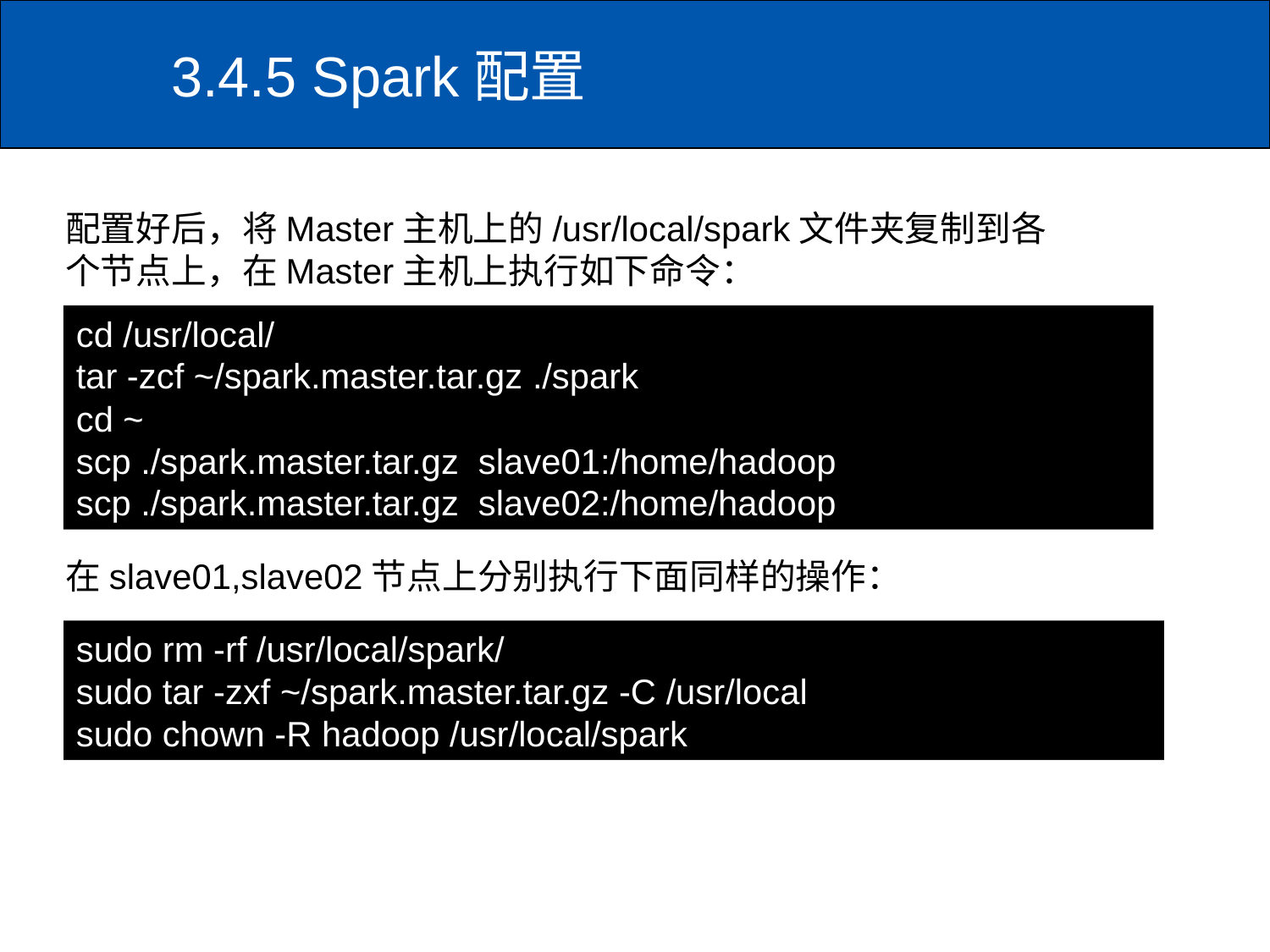

# 3.4.5 Spark配置
配置好后，将Master主机上的/usr/local/spark文件夹复制到各个节点上，在Master主机上执行如下命令：
cd /usr/local/
tar -zcf ~/spark.master.tar.gz ./spark
cd ~
scp ./spark.master.tar.gz  slave01:/home/hadoop
scp ./spark.master.tar.gz  slave02:/home/hadoop
在slave01,slave02节点上分别执行下面同样的操作：
sudo rm -rf /usr/local/spark/
sudo tar -zxf ~/spark.master.tar.gz -C /usr/local
sudo chown -R hadoop /usr/local/spark